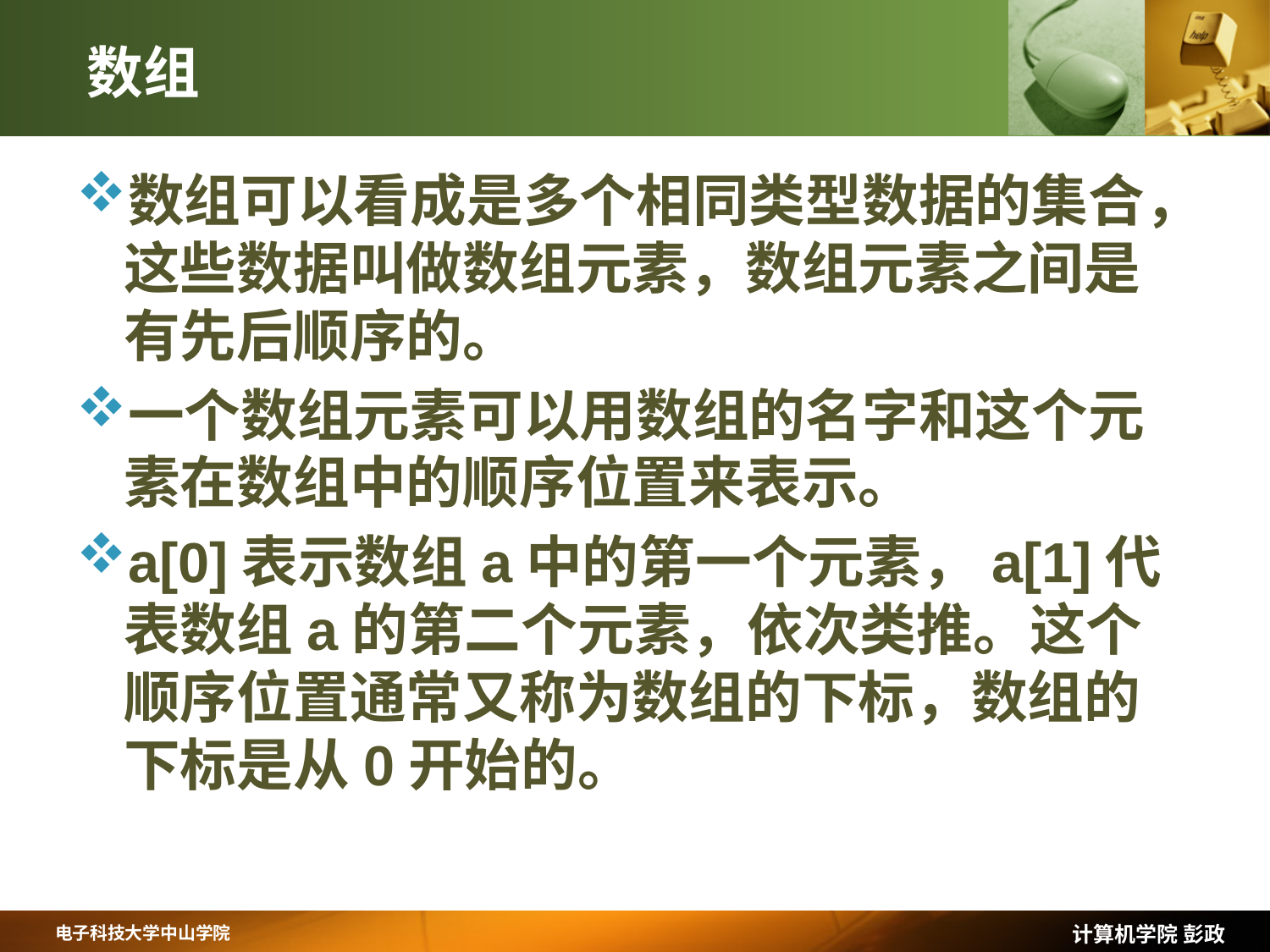

# 数组
数组可以看成是多个相同类型数据的集合，这些数据叫做数组元素，数组元素之间是有先后顺序的。
一个数组元素可以用数组的名字和这个元素在数组中的顺序位置来表示。
a[0]表示数组a中的第一个元素，a[1]代表数组a的第二个元素，依次类推。这个顺序位置通常又称为数组的下标，数组的下标是从0开始的。
计算机学院 彭政
电子科技大学中山学院